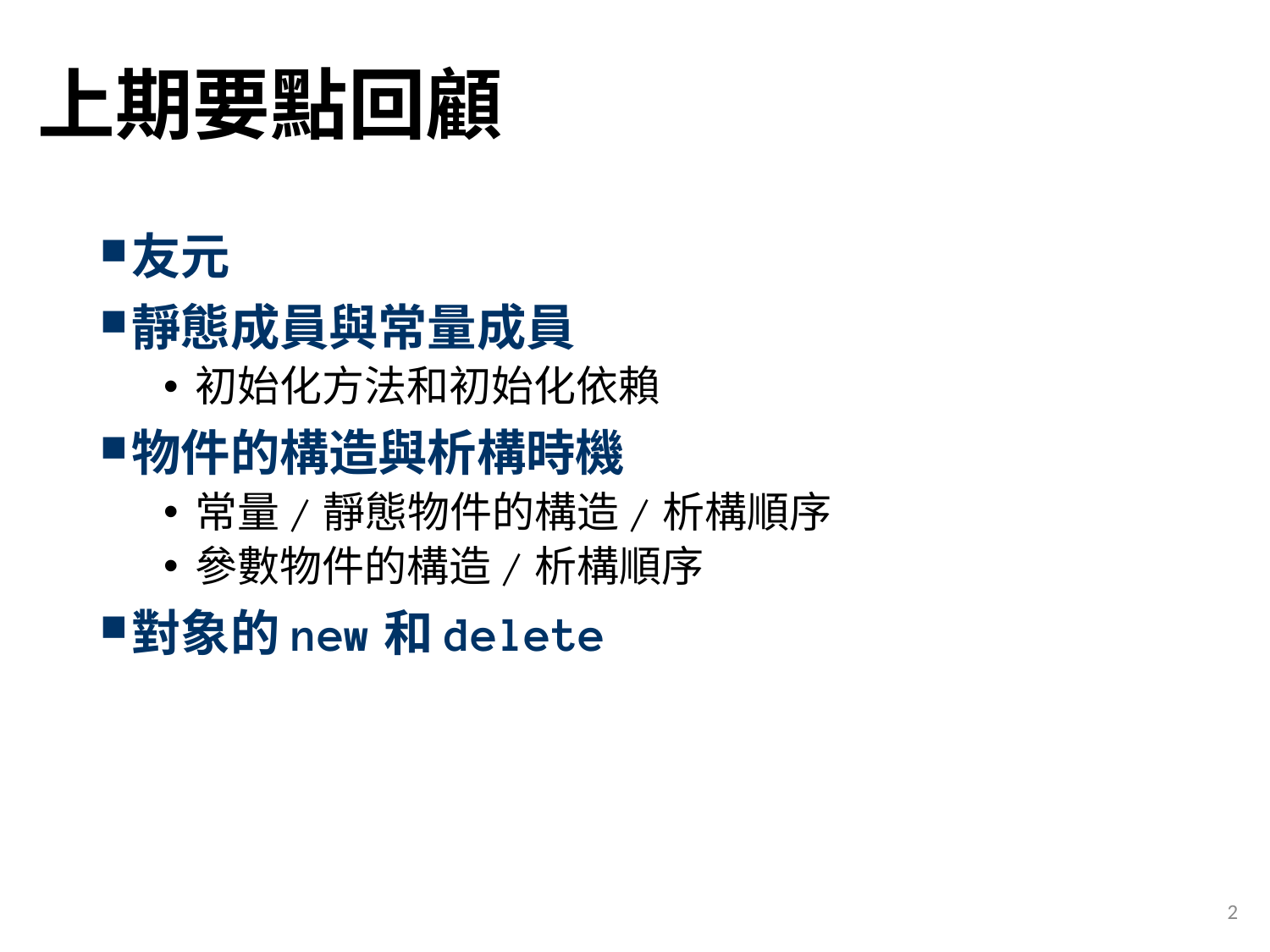

# 上期要點回顧
友元
靜態成員與常量成員
初始化方法和初始化依賴
物件的構造與析構時機
常量/靜態物件的構造/析構順序
參數物件的構造/析構順序
對象的new和delete
2